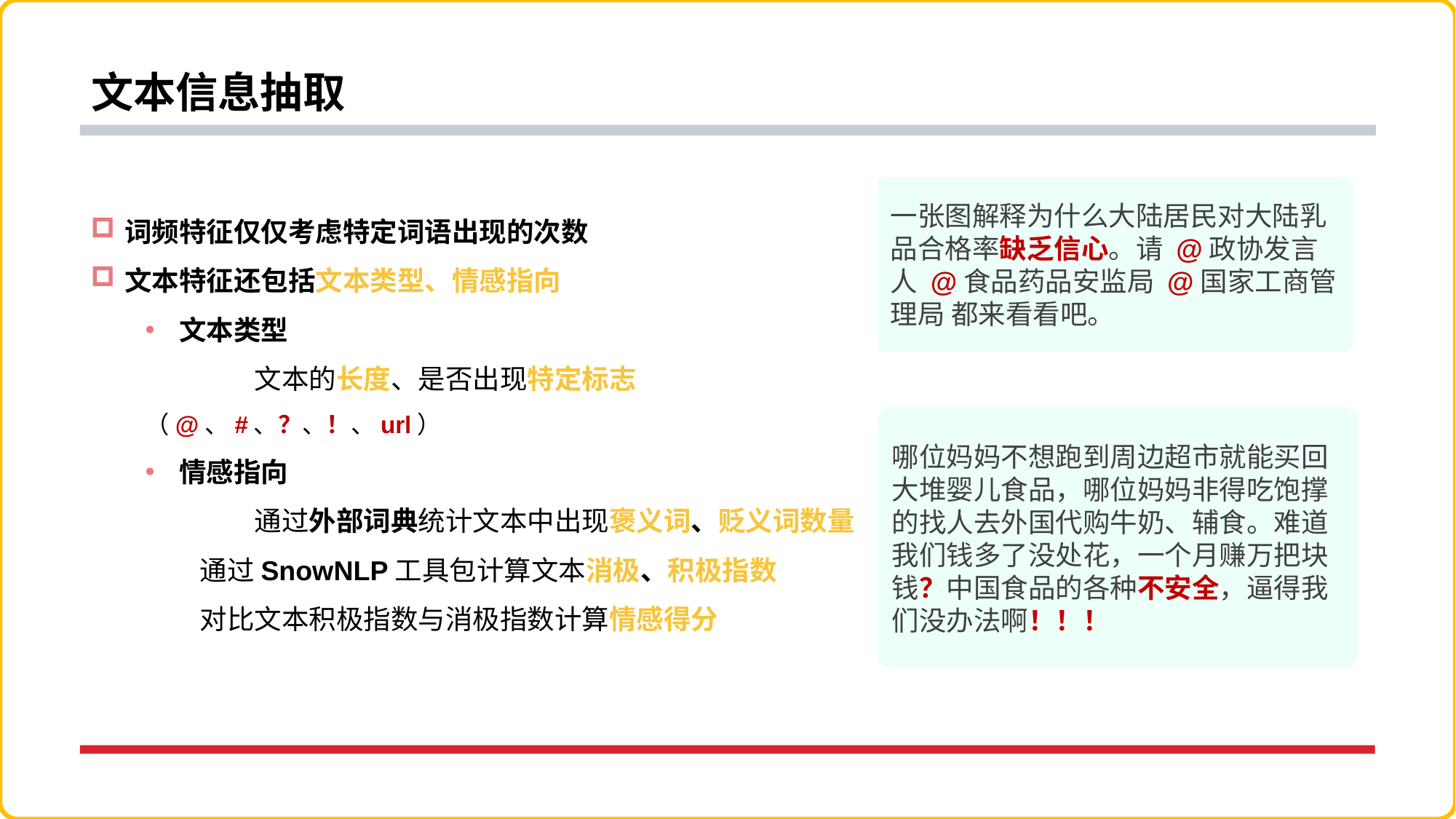

# 文本信息抽取
一张图解释为什么大陆居民对大陆乳品合格率缺乏信心。请 @政协发言人 @食品药品安监局 @国家工商管理局 都来看看吧。
词频特征仅仅考虑特定词语出现的次数
文本特征还包括文本类型、情感指向
文本类型
	文本的长度、是否出现特定标志（@、#、？、！、url）
情感指向
	通过外部词典统计文本中出现褒义词、贬义词数量
通过SnowNLP工具包计算文本消极、积极指数
对比文本积极指数与消极指数计算情感得分
哪位妈妈不想跑到周边超市就能买回大堆婴儿食品，哪位妈妈非得吃饱撑的找人去外国代购牛奶、辅食。难道我们钱多了没处花，一个月赚万把块钱？中国食品的各种不安全，逼得我们没办法啊！！！